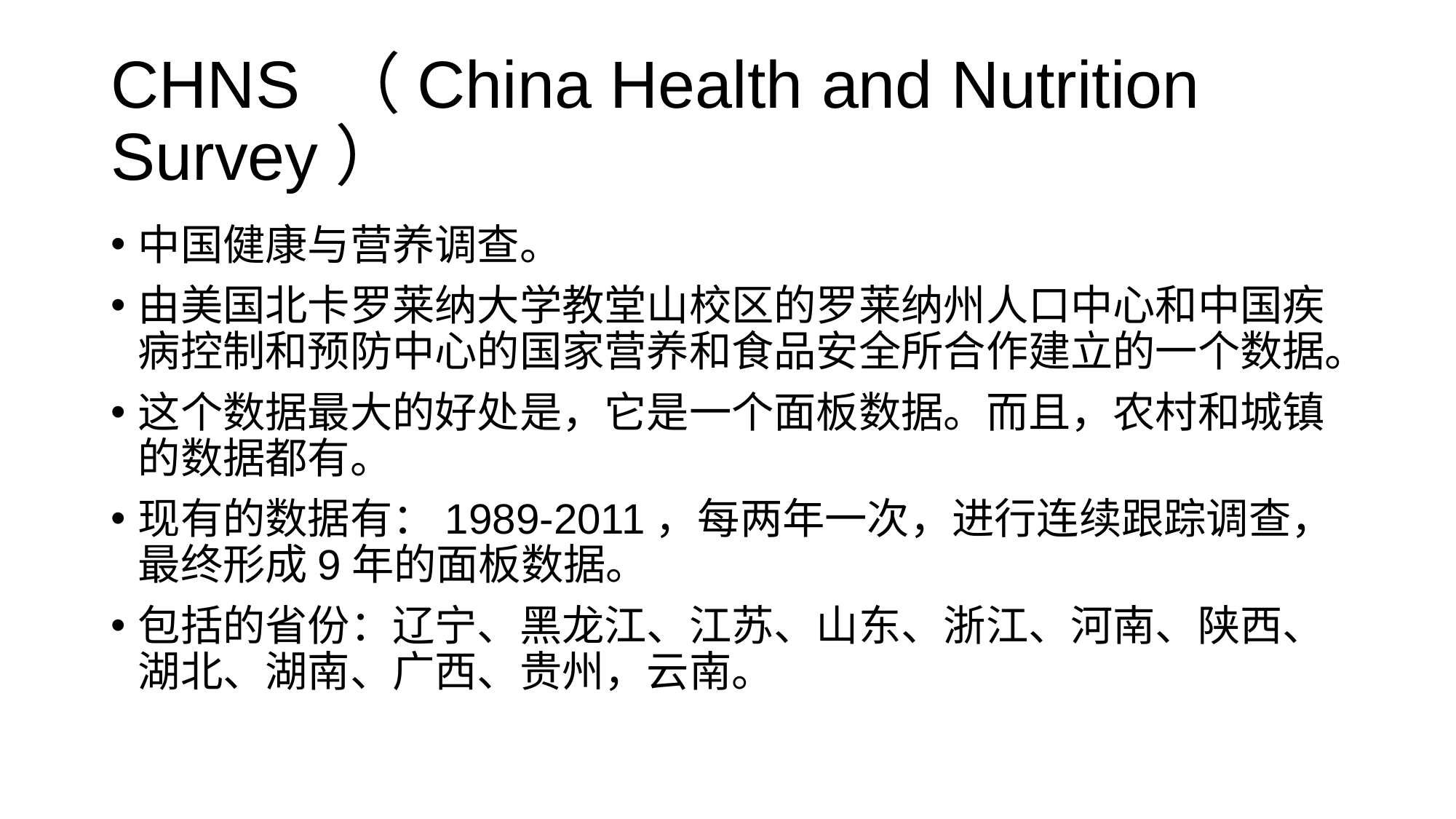

# CHNS （China Health and Nutrition Survey）
中国健康与营养调查。
由美国北卡罗莱纳大学教堂山校区的罗莱纳州人口中心和中国疾病控制和预防中心的国家营养和食品安全所合作建立的一个数据。
这个数据最大的好处是，它是一个面板数据。而且，农村和城镇的数据都有。
现有的数据有：1989-2011，每两年一次，进行连续跟踪调查，最终形成9年的面板数据。
包括的省份：辽宁、黑龙江、江苏、山东、浙江、河南、陕西、湖北、湖南、广西、贵州，云南。